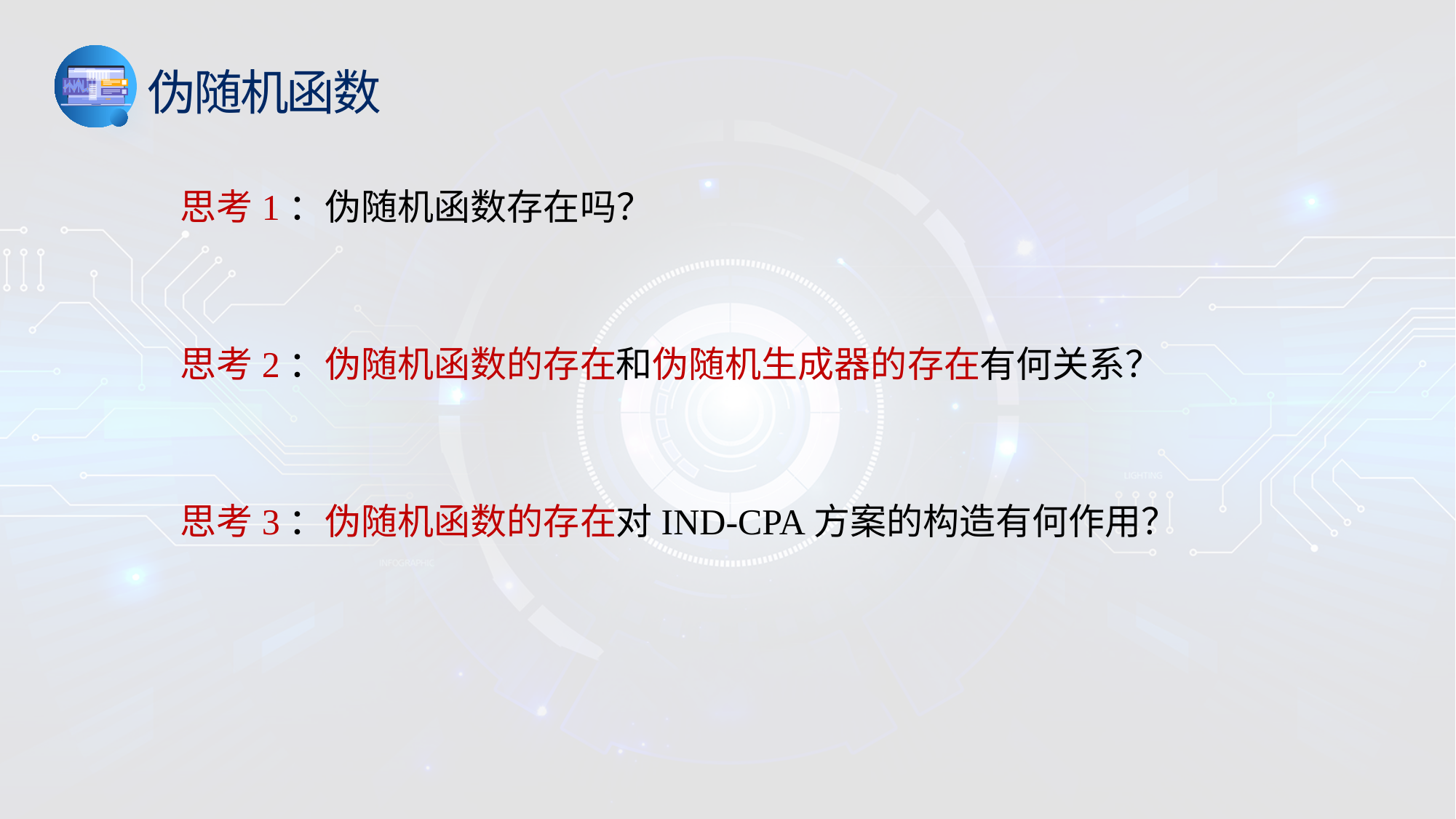

伪随机函数

思考1：伪随机函数存在吗？

思考2：伪随机函数的存在和伪随机生成器的存在有何关系？

思考3：伪随机函数的存在对IND-CPA方案的构造有何作用？